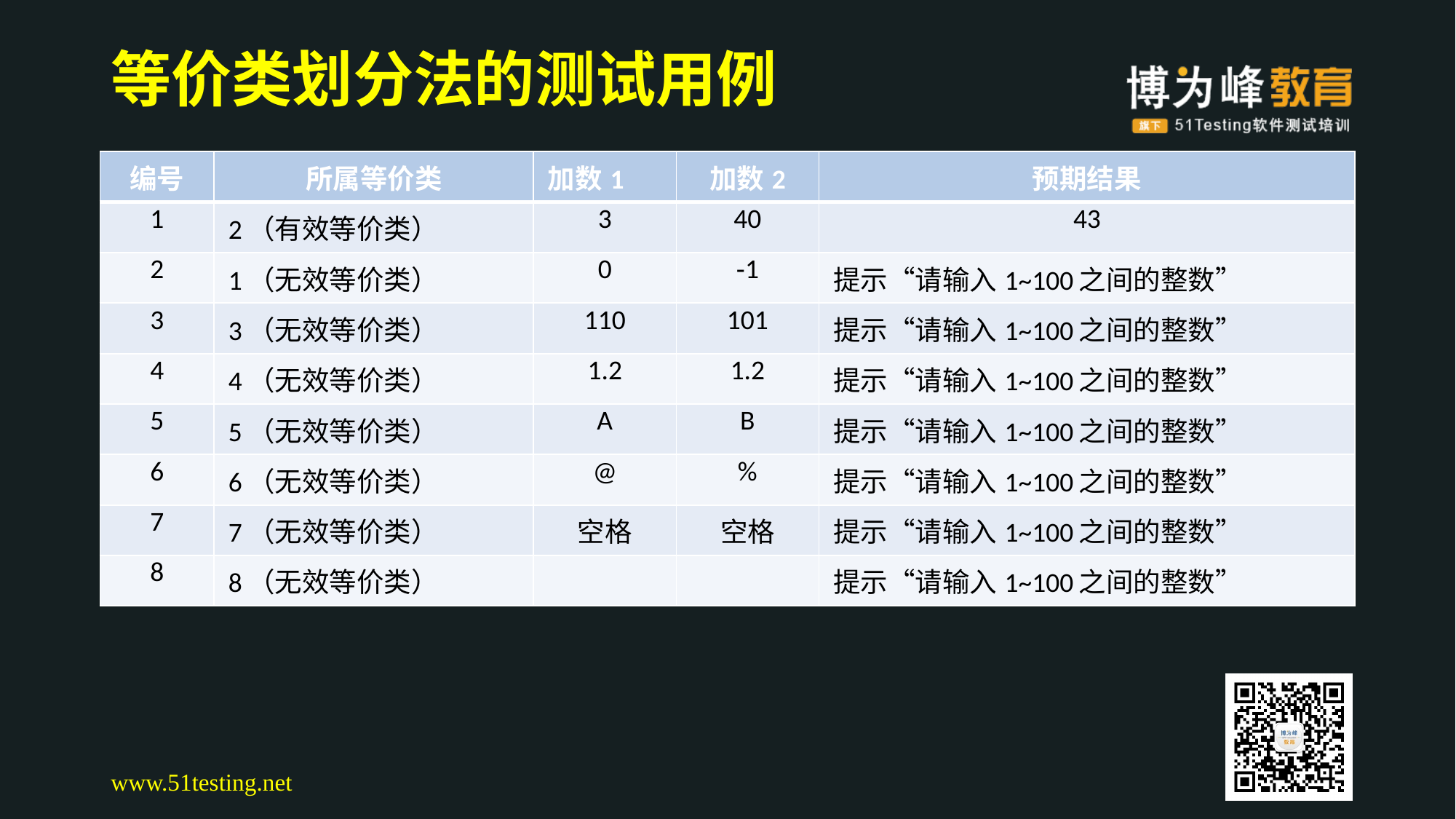

# 等价类划分法的测试用例
| 编号 | 所属等价类 | 加数1 | 加数2 | 预期结果 |
| --- | --- | --- | --- | --- |
| 1 | 2（有效等价类） | 3 | 40 | 43 |
| 2 | 1（无效等价类） | 0 | ‐1 | 提示“请输入1~100之间的整数” |
| 3 | 3（无效等价类） | 110 | 101 | 提示“请输入1~100之间的整数” |
| 4 | 4（无效等价类） | 1.2 | 1.2 | 提示“请输入1~100之间的整数” |
| 5 | 5（无效等价类） | A | B | 提示“请输入1~100之间的整数” |
| 6 | 6（无效等价类） | @ | % | 提示“请输入1~100之间的整数” |
| 7 | 7（无效等价类） | 空格 | 空格 | 提示“请输入1~100之间的整数” |
| 8 | 8（无效等价类） |  |  | 提示“请输入1~100之间的整数” |
www.51testing.net